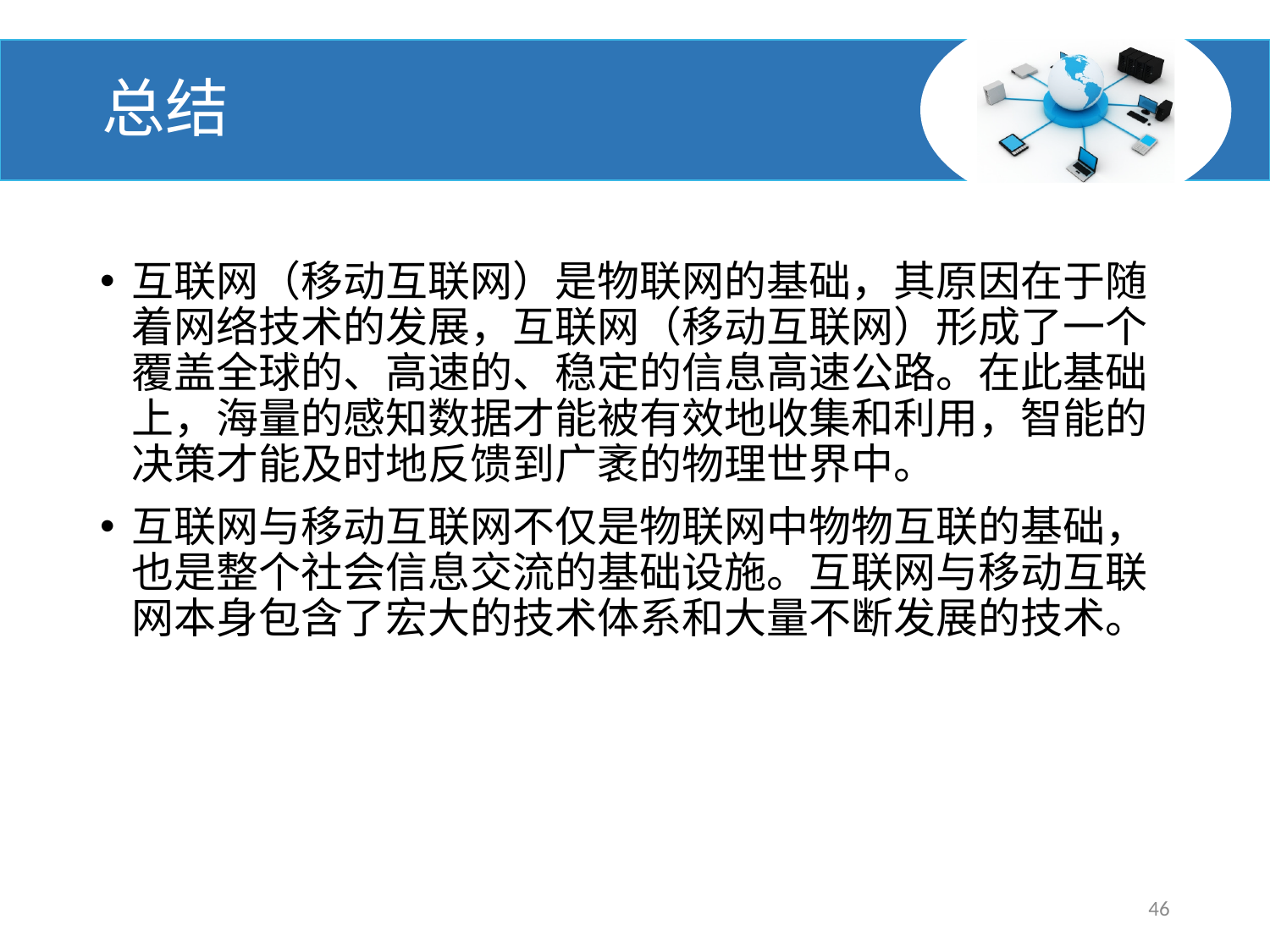

# 总结
互联网（移动互联网）是物联网的基础，其原因在于随着网络技术的发展，互联网（移动互联网）形成了一个覆盖全球的、高速的、稳定的信息高速公路。在此基础上，海量的感知数据才能被有效地收集和利用，智能的决策才能及时地反馈到广袤的物理世界中。
互联网与移动互联网不仅是物联网中物物互联的基础，也是整个社会信息交流的基础设施。互联网与移动互联网本身包含了宏大的技术体系和大量不断发展的技术。
46